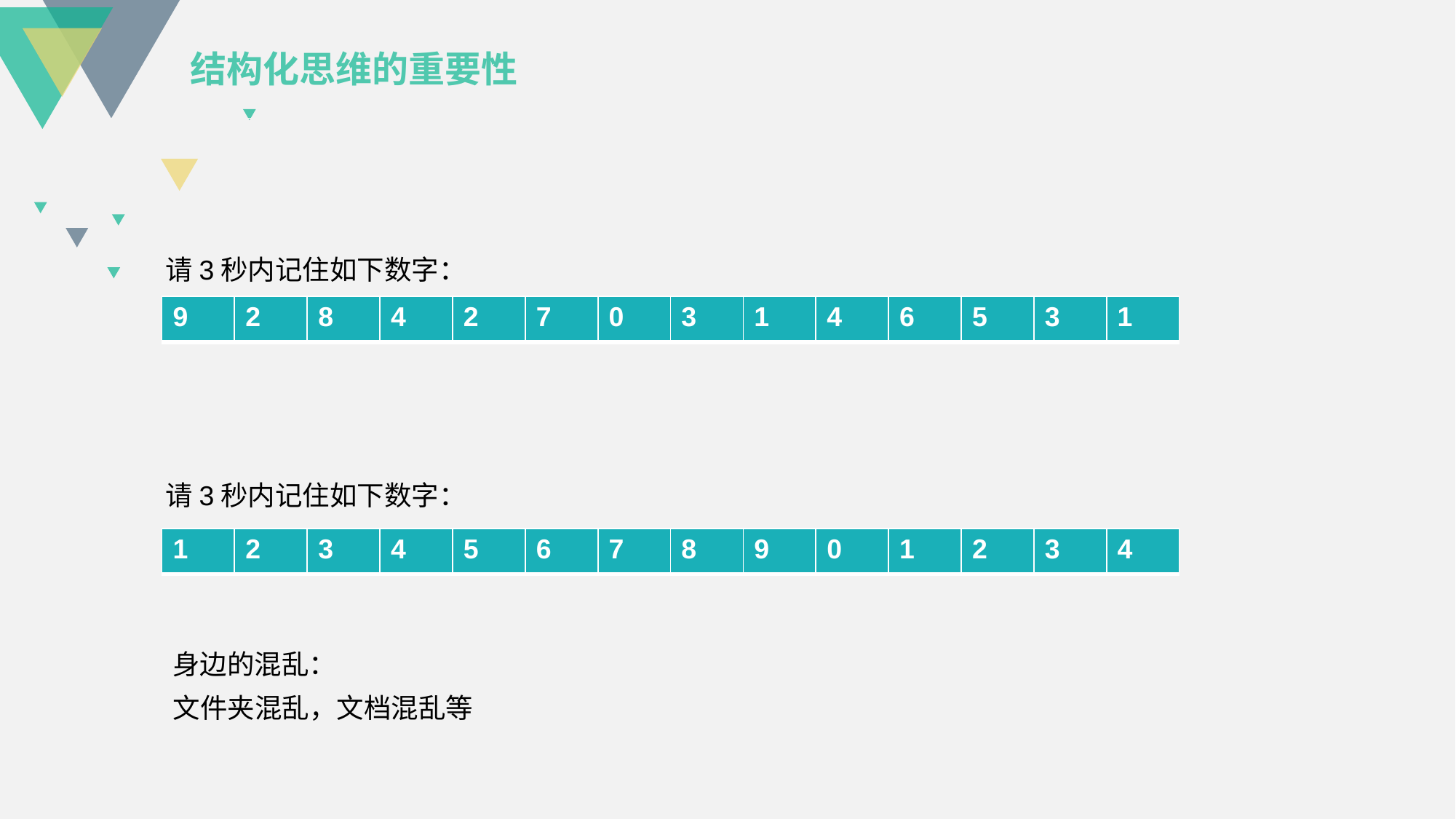

结构化思维的重要性
请3秒内记住如下数字：
| 9 | 2 | 8 | 4 | 2 | 7 | 0 | 3 | 1 | 4 | 6 | 5 | 3 | 1 |
| --- | --- | --- | --- | --- | --- | --- | --- | --- | --- | --- | --- | --- | --- |
请3秒内记住如下数字：
| 1 | 2 | 3 | 4 | 5 | 6 | 7 | 8 | 9 | 0 | 1 | 2 | 3 | 4 |
| --- | --- | --- | --- | --- | --- | --- | --- | --- | --- | --- | --- | --- | --- |
身边的混乱：
文件夹混乱，文档混乱等